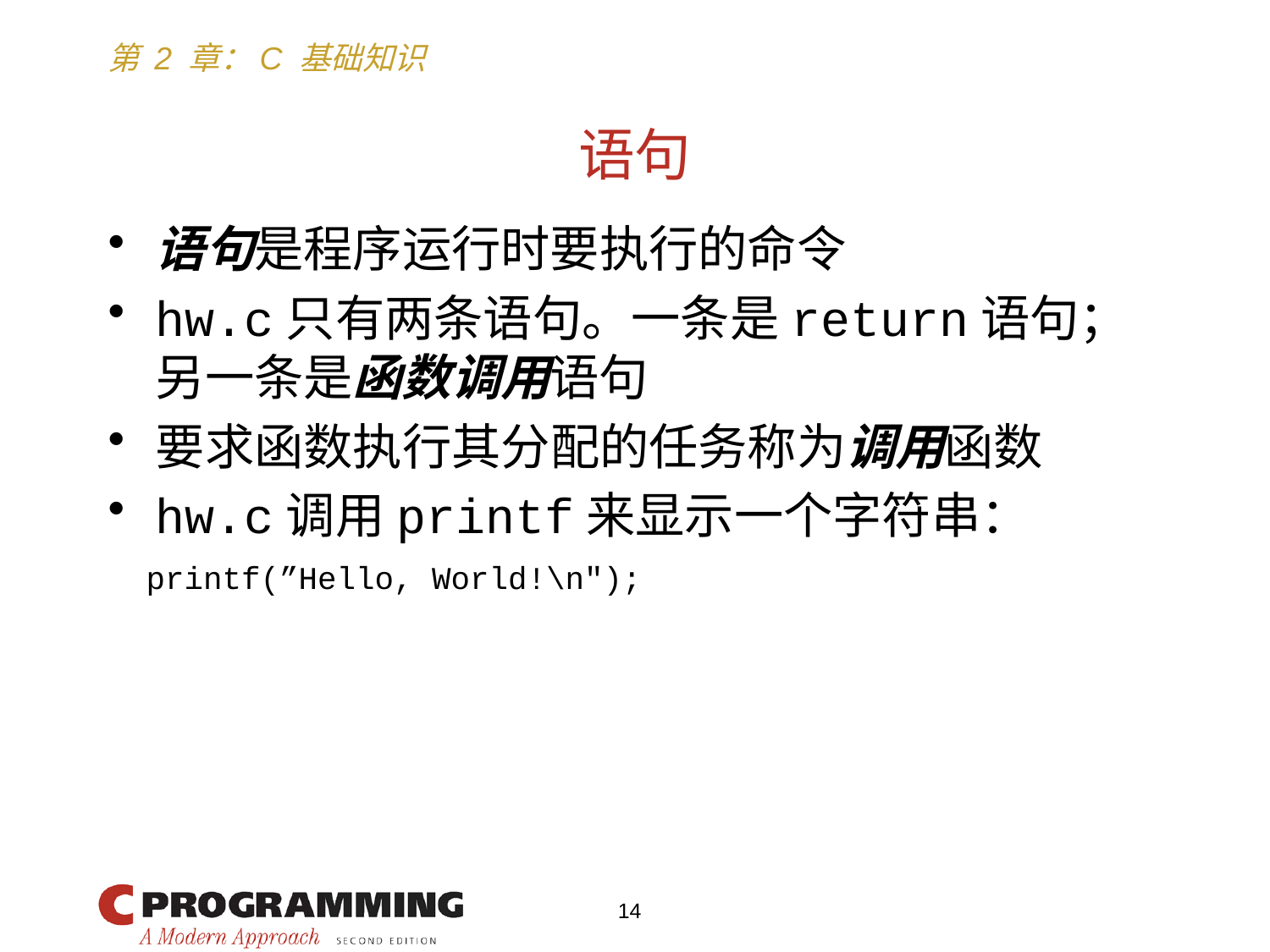

# 语句
语句是程序运行时要执行的命令
hw.c只有两条语句。一条是return语句；另一条是函数调用语句
要求函数执行其分配的任务称为调用函数
hw.c调用printf来显示一个字符串：
  printf(”Hello, World!\n");
14